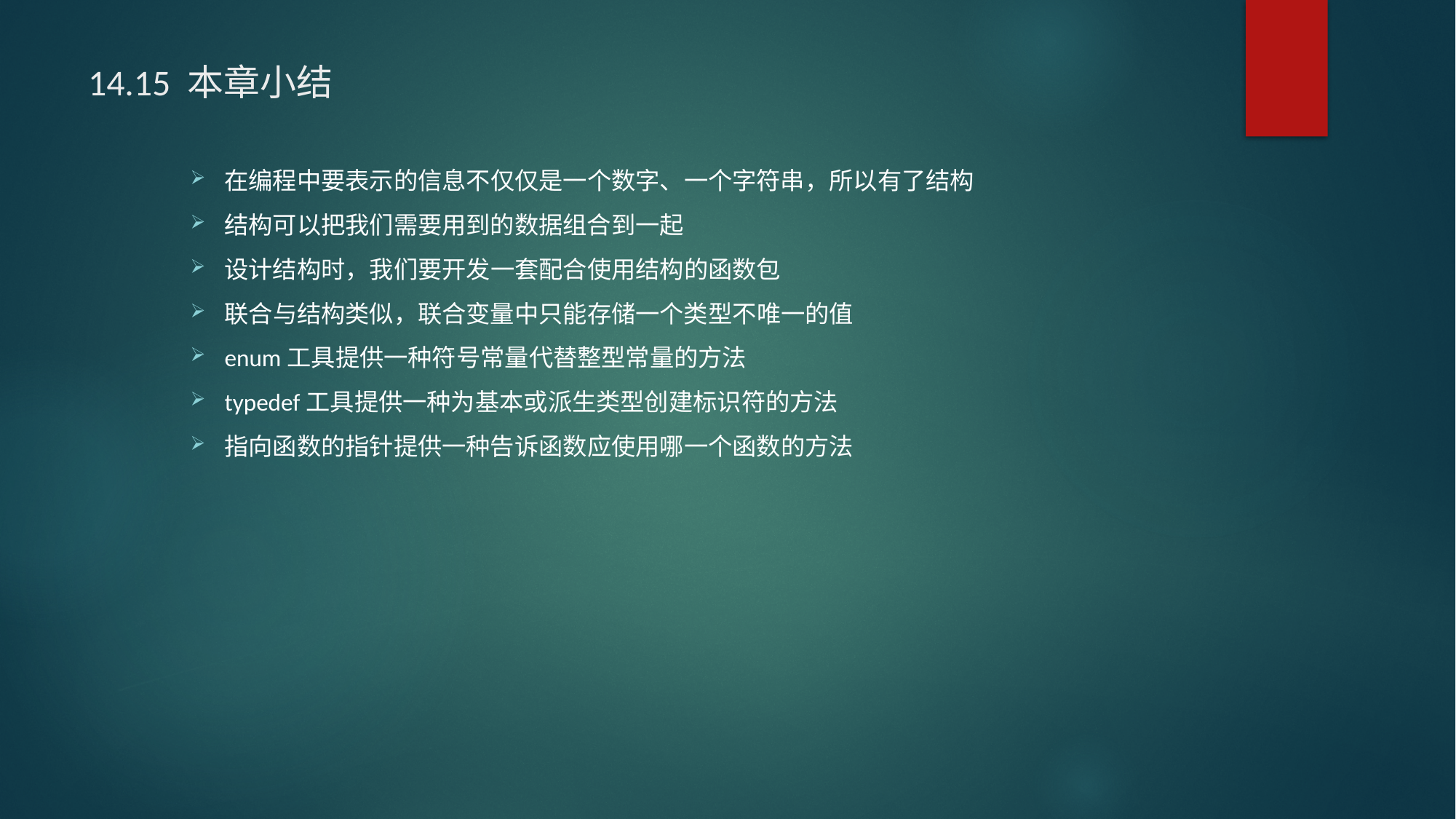

# 14.15 本章小结

在编程中要表示的信息不仅仅是一个数字、一个字符串，所以有了结构
结构可以把我们需要用到的数据组合到一起
设计结构时，我们要开发一套配合使用结构的函数包
联合与结构类似，联合变量中只能存储一个类型不唯一的值
enum工具提供一种符号常量代替整型常量的方法
typedef工具提供一种为基本或派生类型创建标识符的方法
指向函数的指针提供一种告诉函数应使用哪一个函数的方法